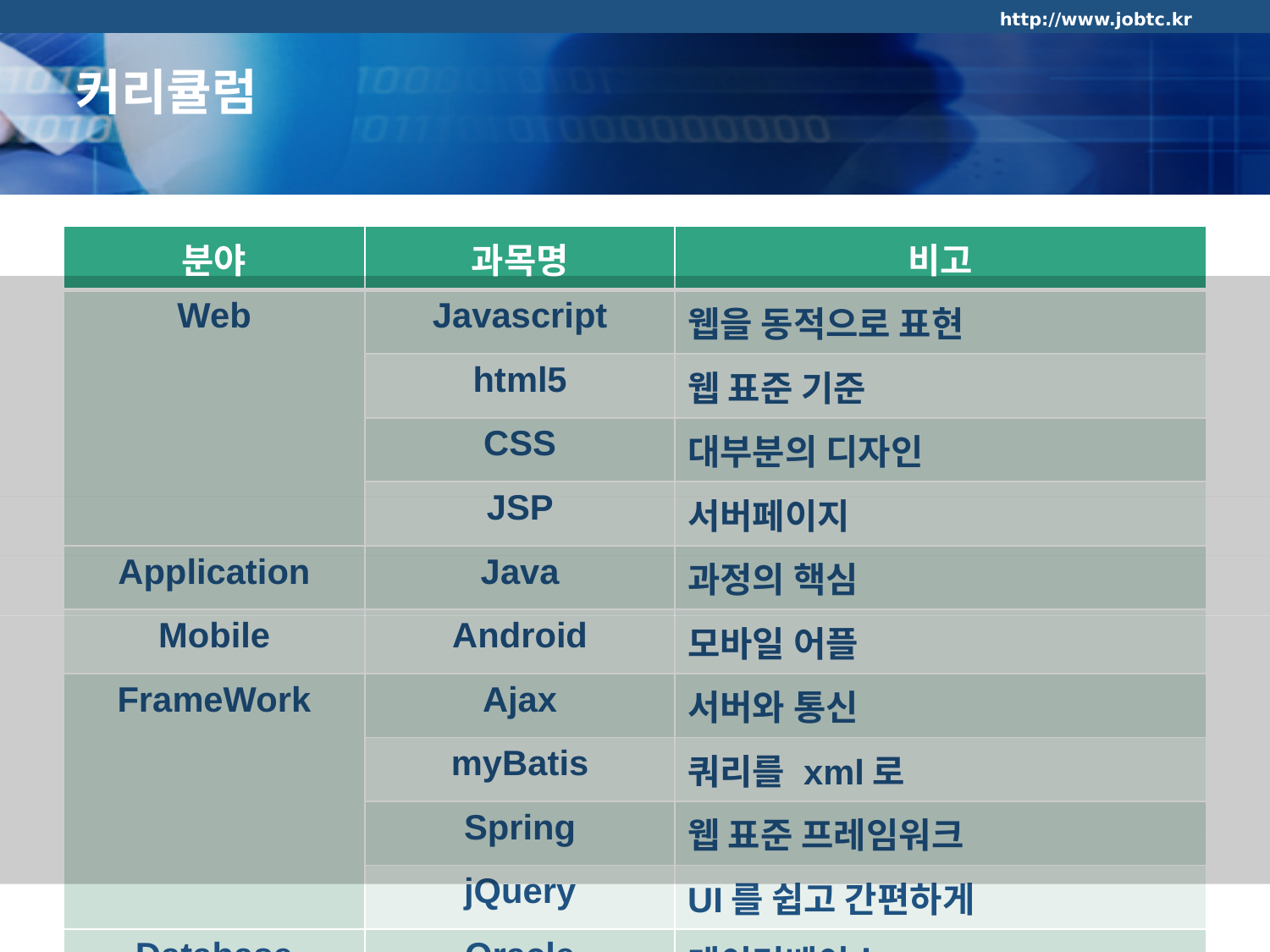

커리큘럼

| 분야 | 과목명 | 비고 |
| --- | --- | --- |
| Web | Javascript | 웹을 동적으로 표현 |
|  | html5 | 웹 표준 기준 |
|  | CSS | 대부분의 디자인 |
|  | JSP | 서버페이지 |
| Application | Java | 과정의 핵심 |
| Mobile | Android | 모바일 어플 |
| FrameWork | Ajax | 서버와 통신 |
|  | myBatis | 쿼리를 xml로 |
|  | Spring | 웹 표준 프레임워크 |
|  | jQuery | UI를 쉽고 간편하게 |
| Database | Oracle | 데이터베이스 |